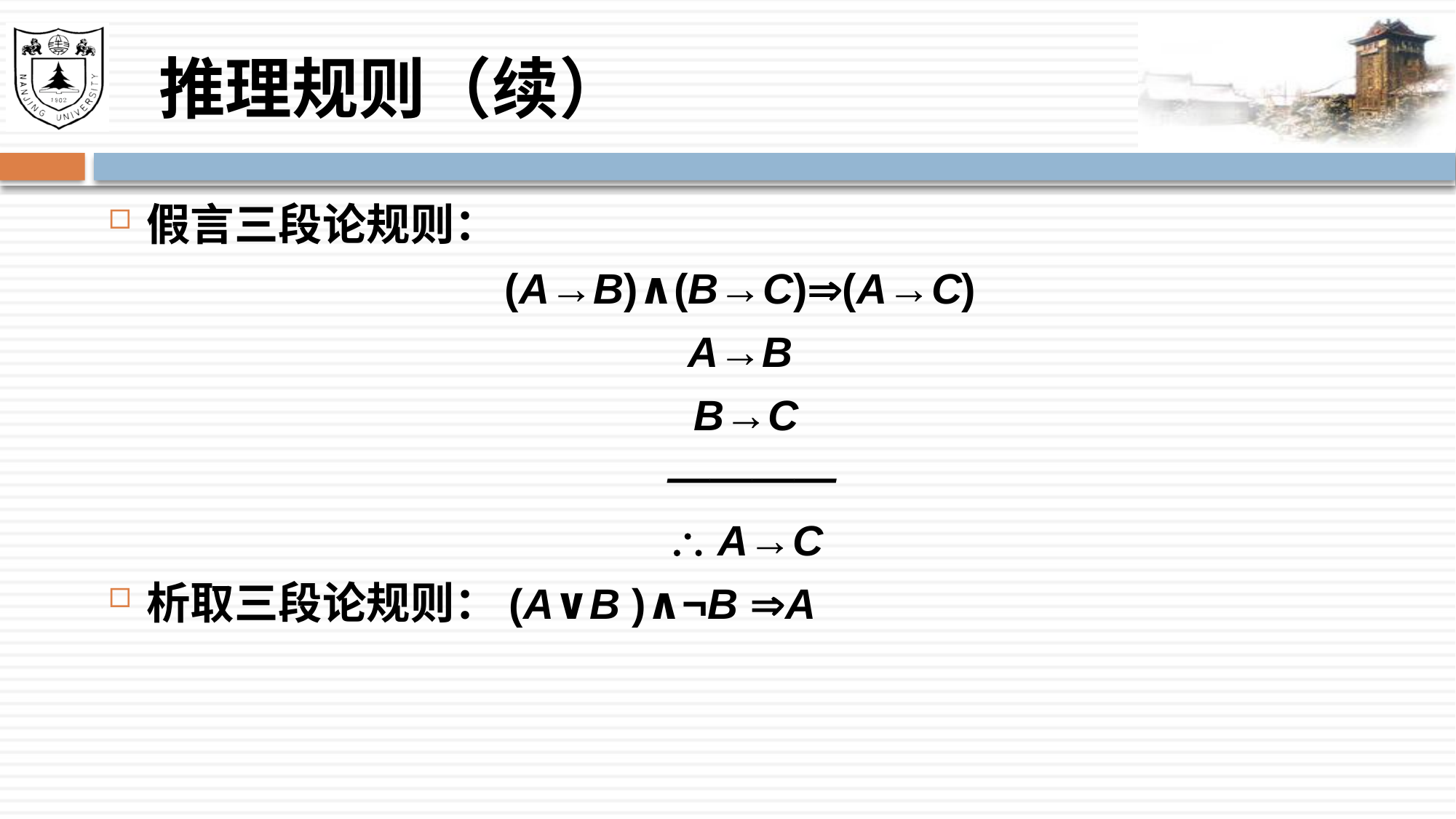

# 推理规则（续）
假言三段论规则：
(A→B)∧(B→C)⇒(A→C)
A→B
B→C
 ————
∴ A→C
析取三段论规则：(A∨B )∧¬B ⇒A